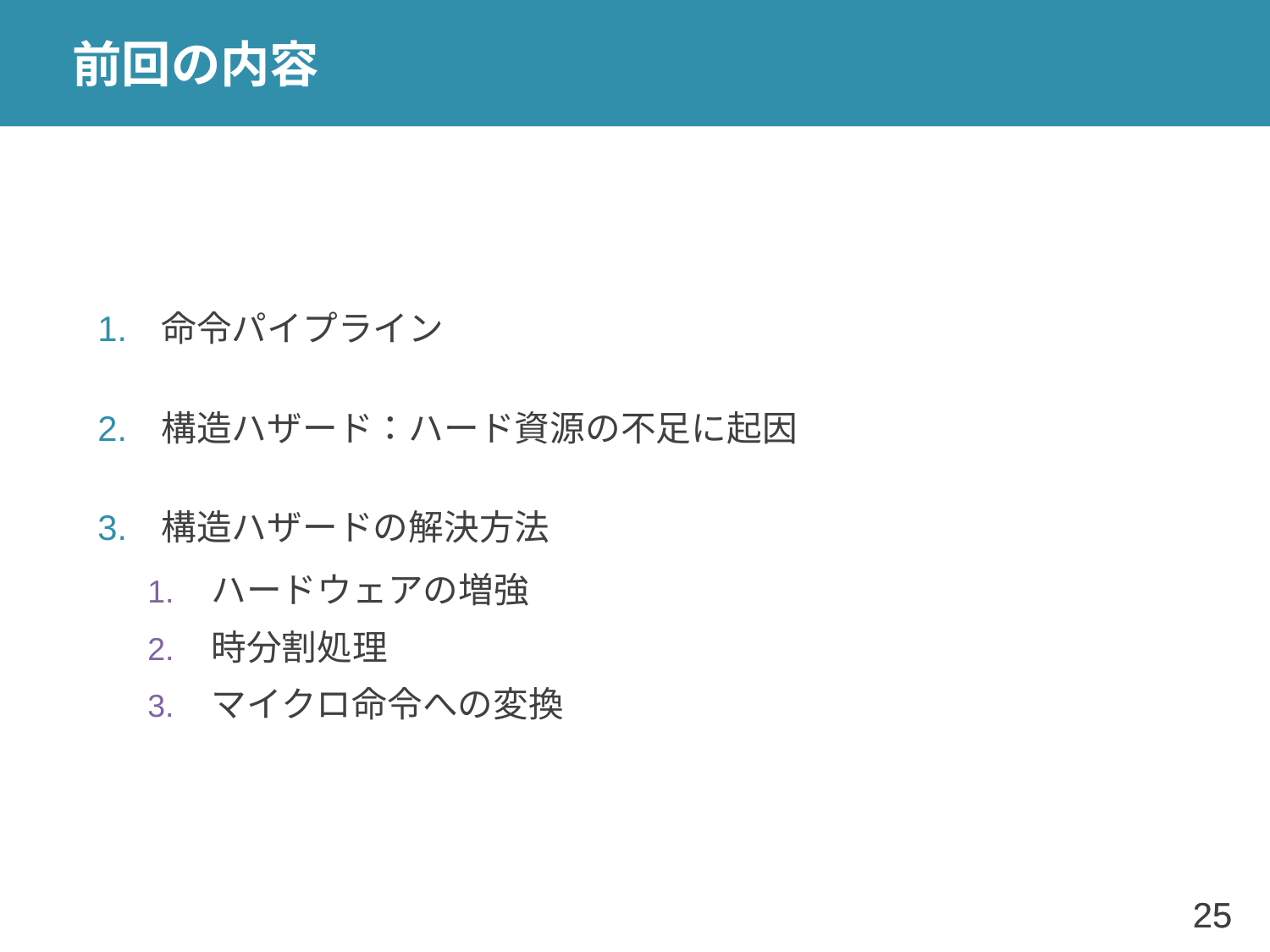

# 前回の内容
命令パイプライン
構造ハザード：ハード資源の不足に起因
構造ハザードの解決方法
ハードウェアの増強
時分割処理
マイクロ命令への変換